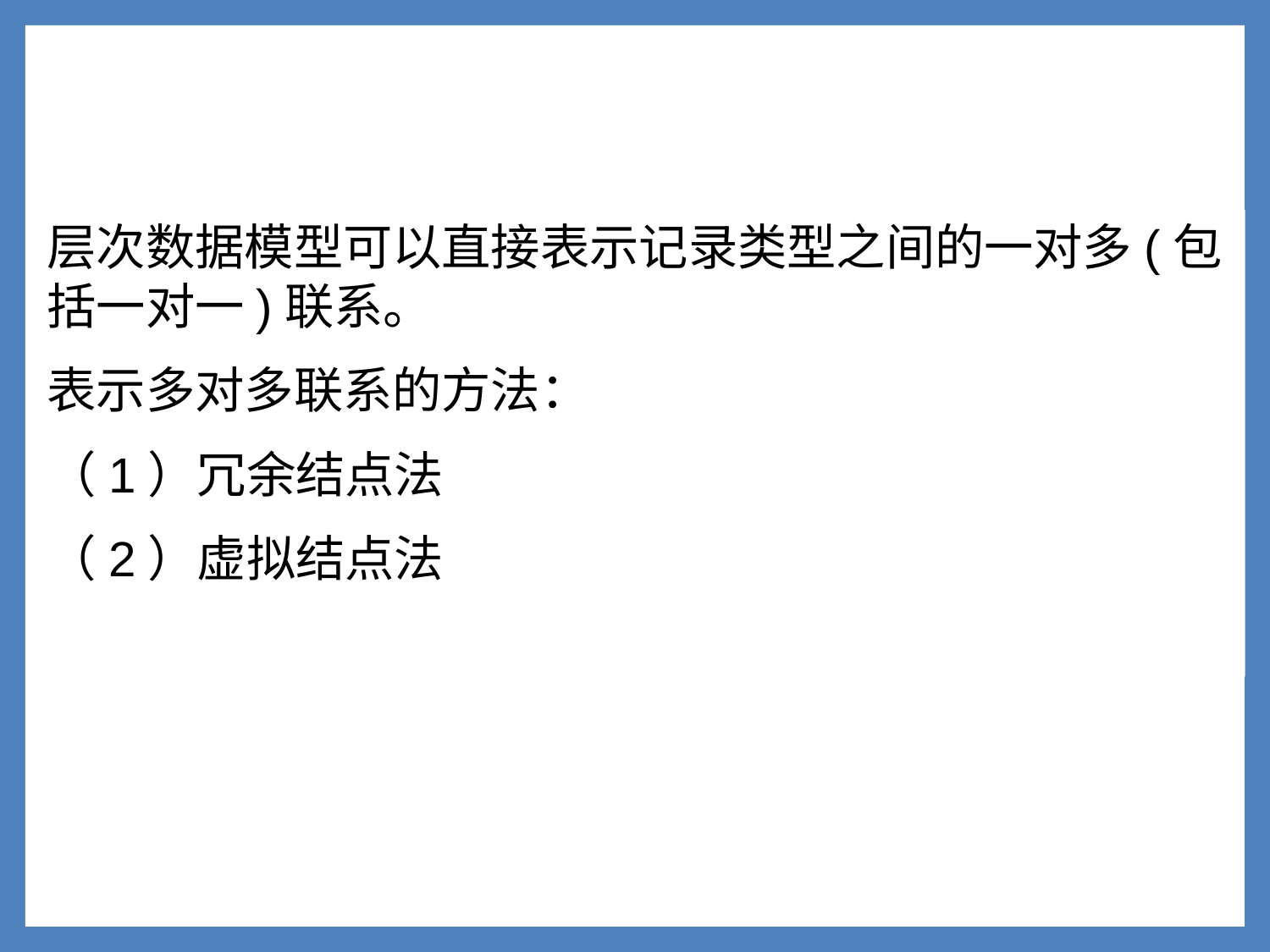

层次数据模型可以直接表示记录类型之间的一对多(包括一对一)联系。
表示多对多联系的方法：
（1）冗余结点法
（2）虚拟结点法